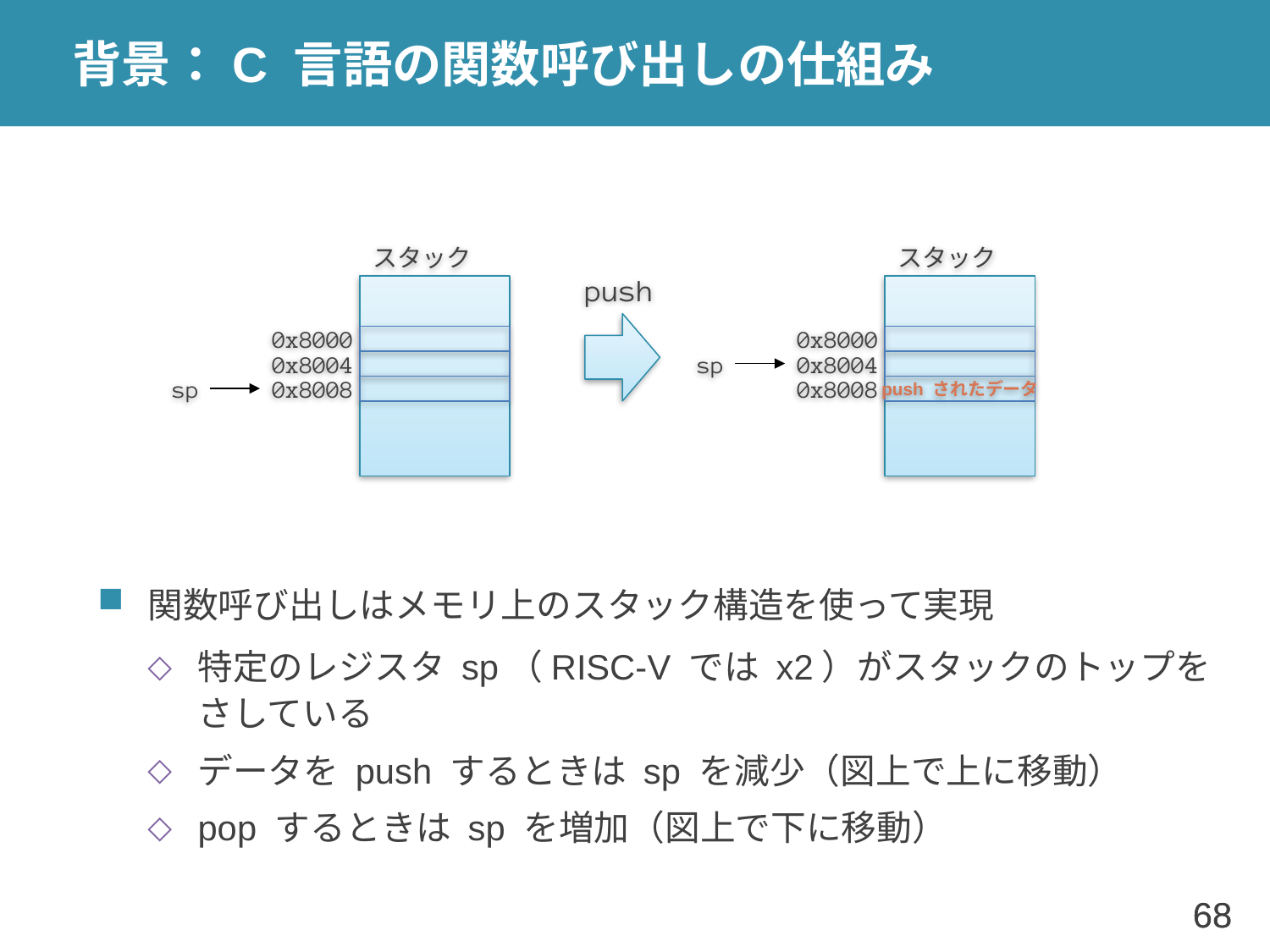

# 背景：C 言語の関数呼び出しの仕組み
スタック
スタック

push

0x8000

0x8000

0x8004
0x8004

sp
0x8008
0x8008

push されたデータ
sp
関数呼び出しはメモリ上のスタック構造を使って実現
特定のレジスタ sp（RISC-V では x2）がスタックのトップをさしている
データを push するときは sp を減少（図上で上に移動）
pop するときは sp を増加（図上で下に移動）